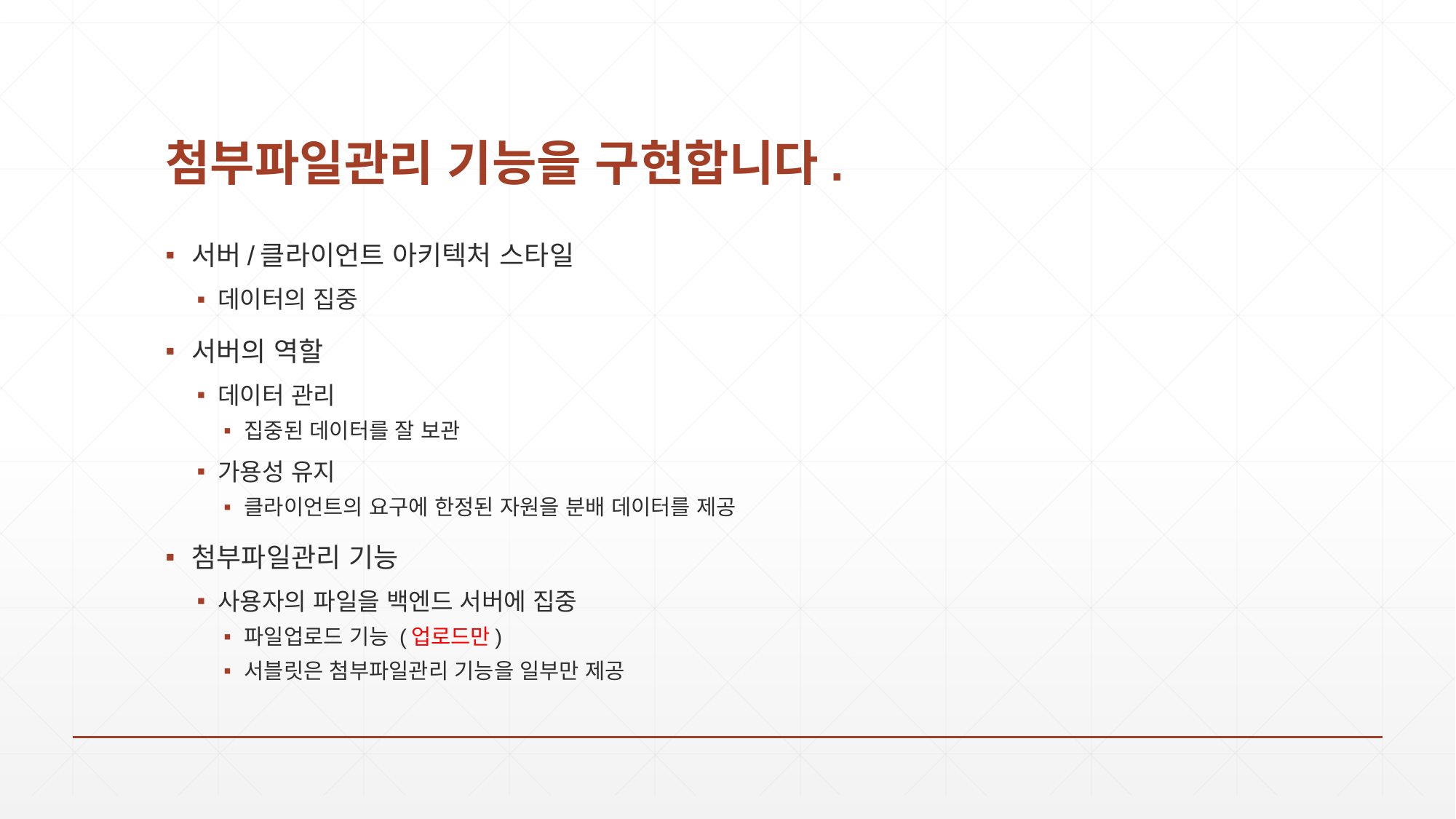

# 첨부파일관리 기능을 구현합니다.
서버/클라이언트 아키텍처 스타일
데이터의 집중
서버의 역할
데이터 관리
집중된 데이터를 잘 보관
가용성 유지
클라이언트의 요구에 한정된 자원을 분배 데이터를 제공
첨부파일관리 기능
사용자의 파일을 백엔드 서버에 집중
파일업로드 기능 (업로드만)
서블릿은 첨부파일관리 기능을 일부만 제공